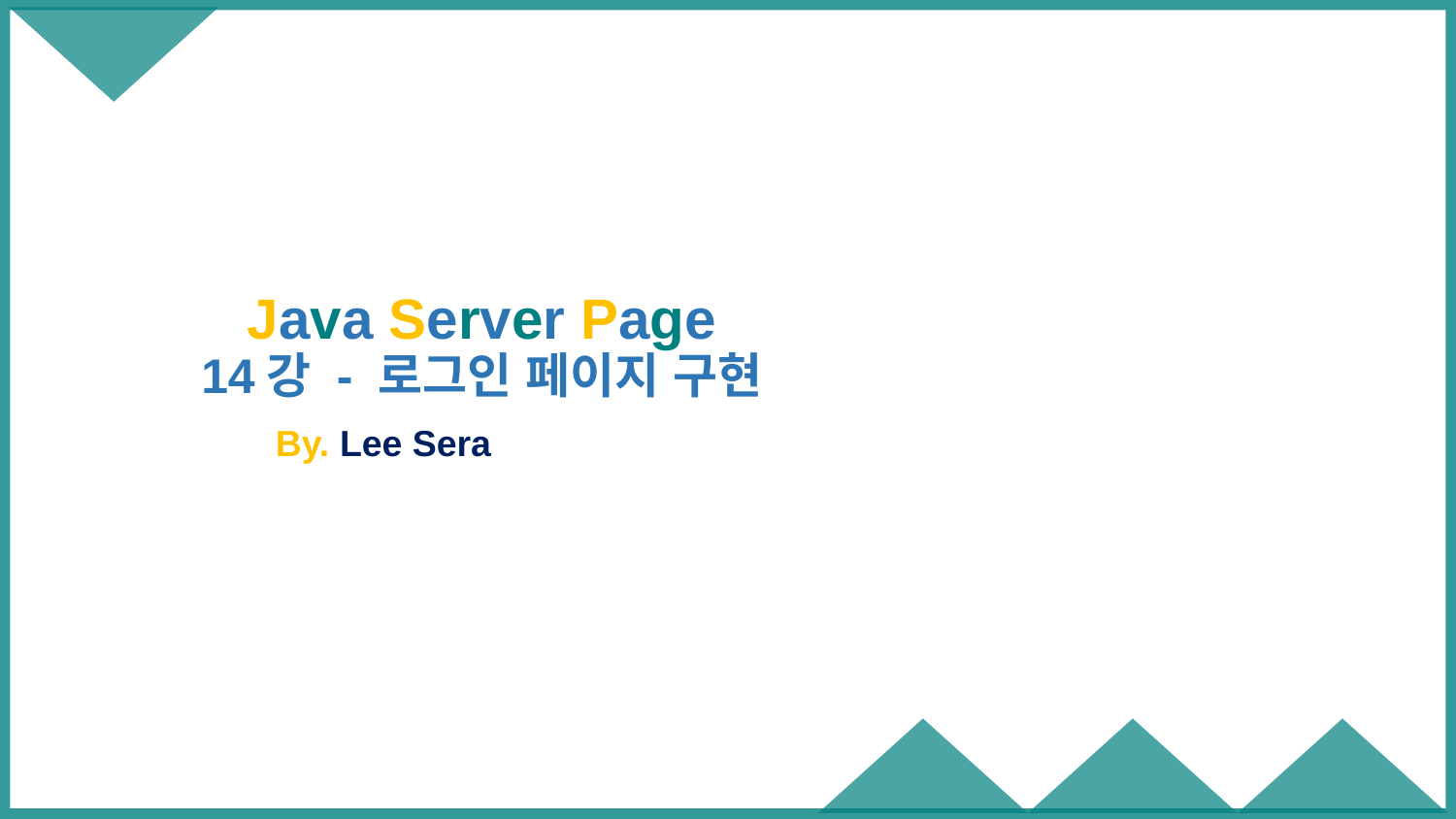

# Java Server Page 14강 - 로그인 페이지 구현
By. Lee Sera